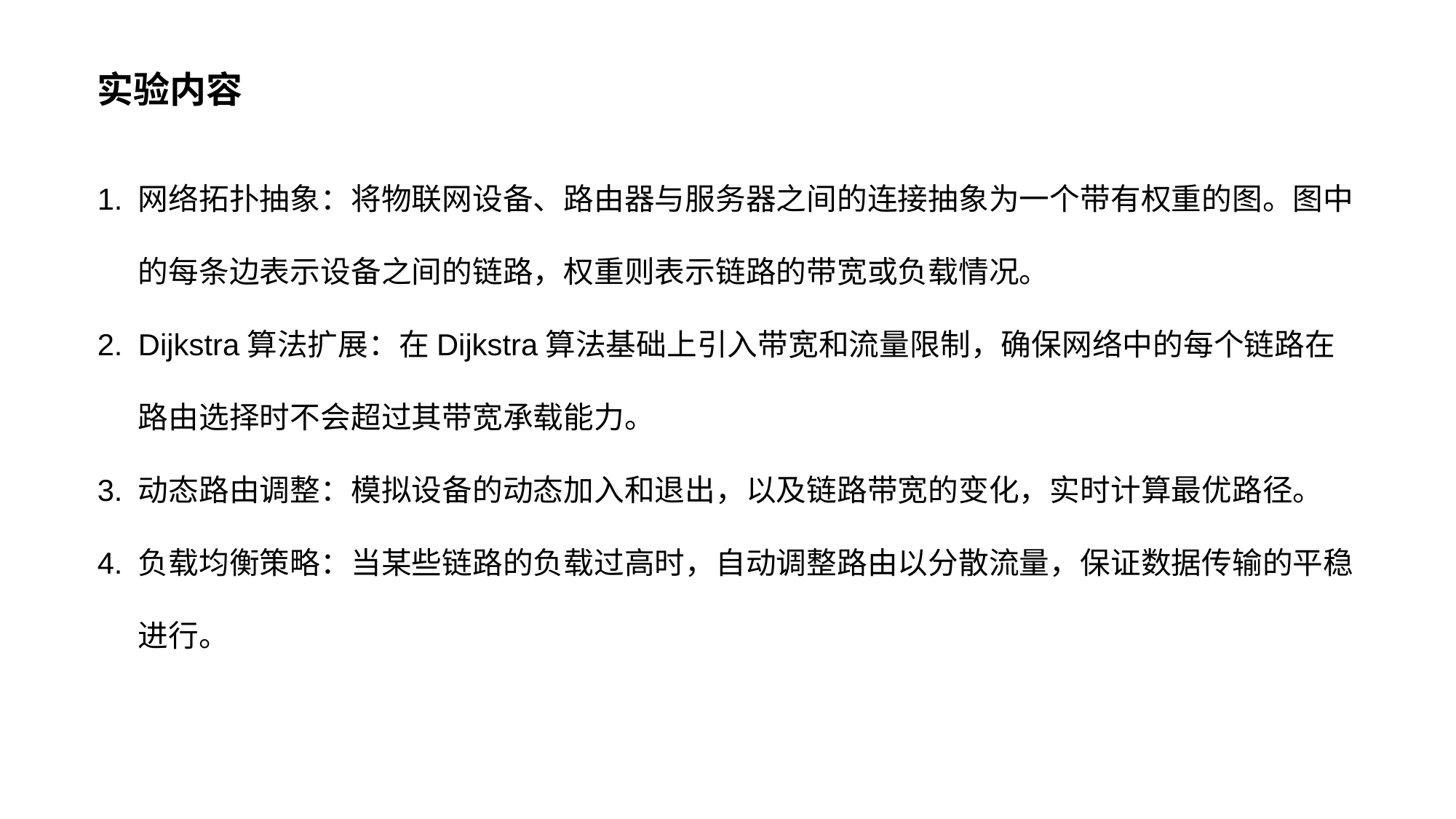

实验内容

网络拓扑抽象：将物联网设备、路由器与服务器之间的连接抽象为一个带有权重的图。图中的每条边表示设备之间的链路，权重则表示链路的带宽或负载情况。
Dijkstra算法扩展：在Dijkstra算法基础上引入带宽和流量限制，确保网络中的每个链路在路由选择时不会超过其带宽承载能力。
动态路由调整：模拟设备的动态加入和退出，以及链路带宽的变化，实时计算最优路径。
负载均衡策略：当某些链路的负载过高时，自动调整路由以分散流量，保证数据传输的平稳进行。